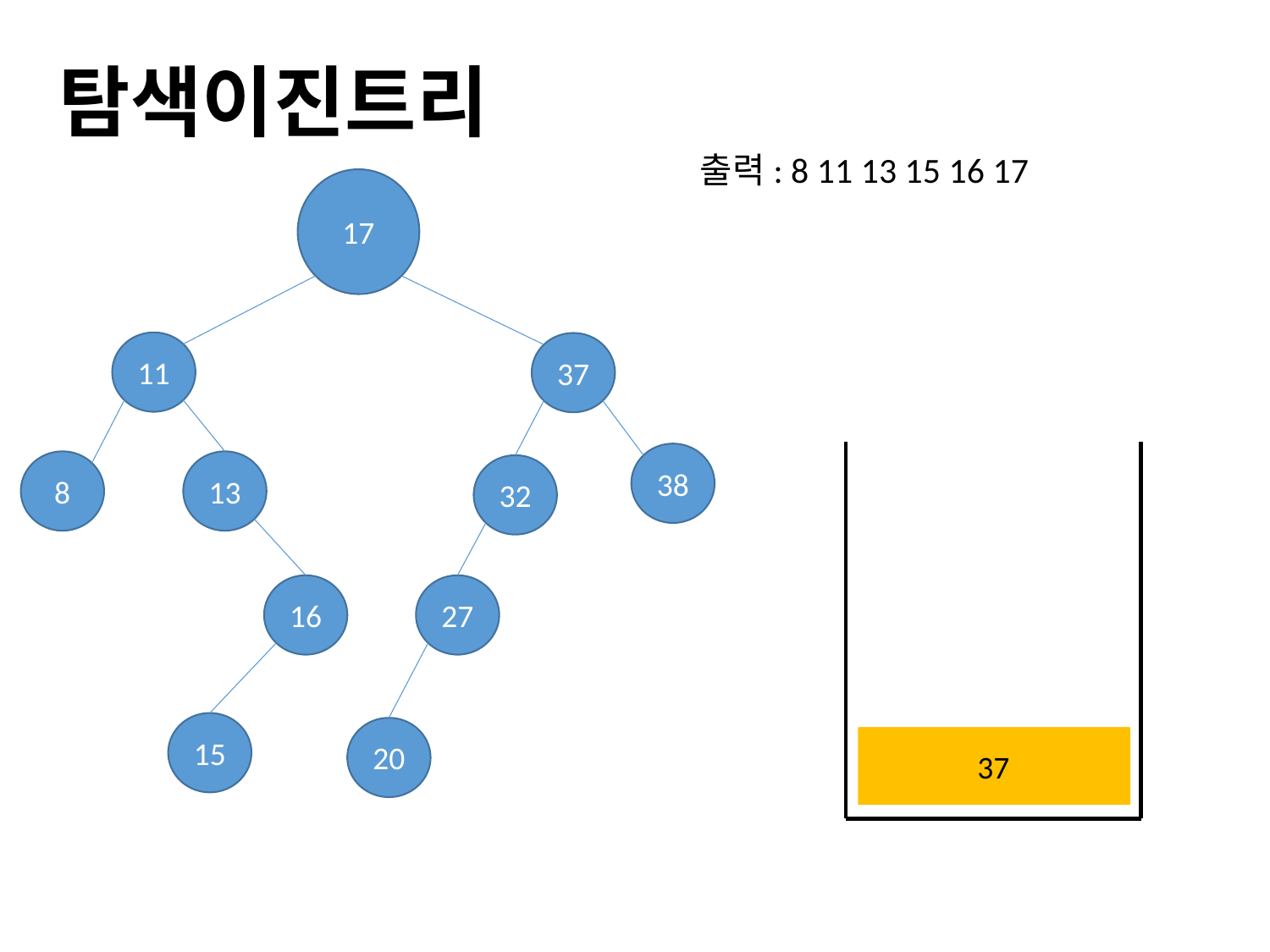

# 탐색이진트리
출력: 8 11 13 15 16 17
17
11
37
38
8
13
32
16
27
15
20
15
37